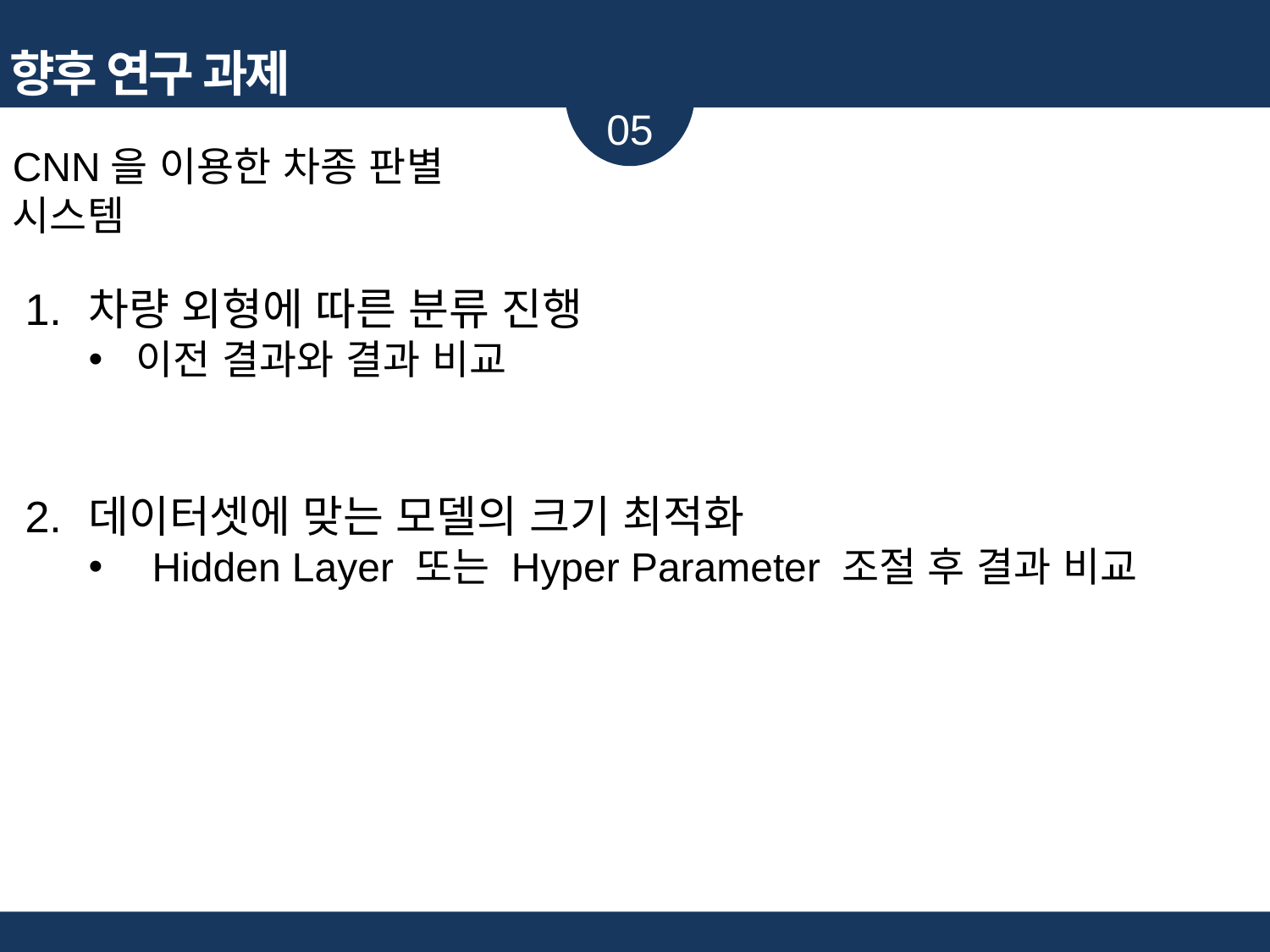

향후 연구 과제
05

CNN을 이용한 차종 판별 시스템
차량 외형에 따른 분류 진행
이전 결과와 결과 비교

데이터셋에 맞는 모델의 크기 최적화
Hidden Layer 또는 Hyper Parameter 조절 후 결과 비교